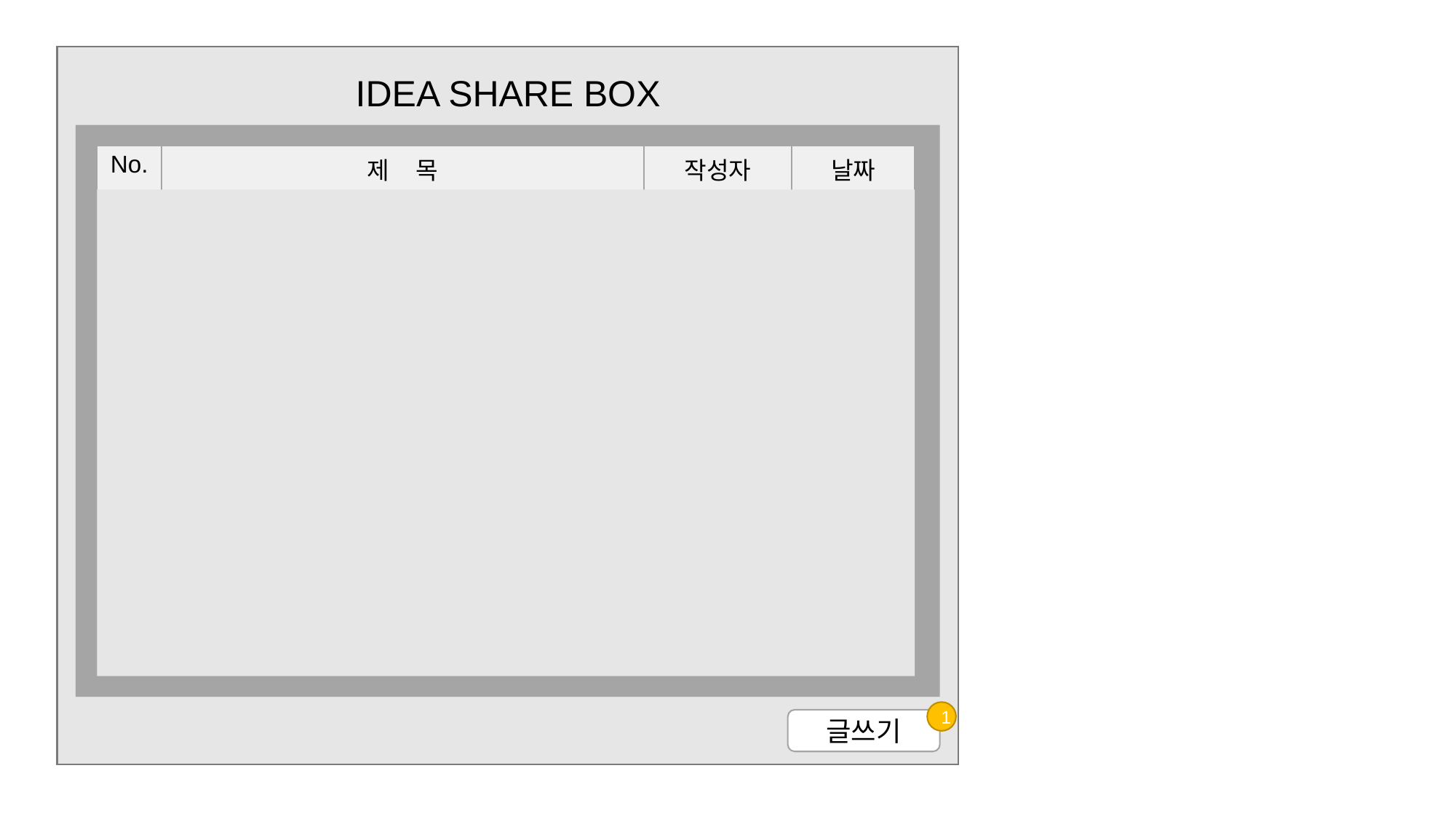

#
IDEA SHARE BOX

| No. | 제 목 | 작성자 | 날짜 |
| --- | --- | --- | --- |

1
글쓰기